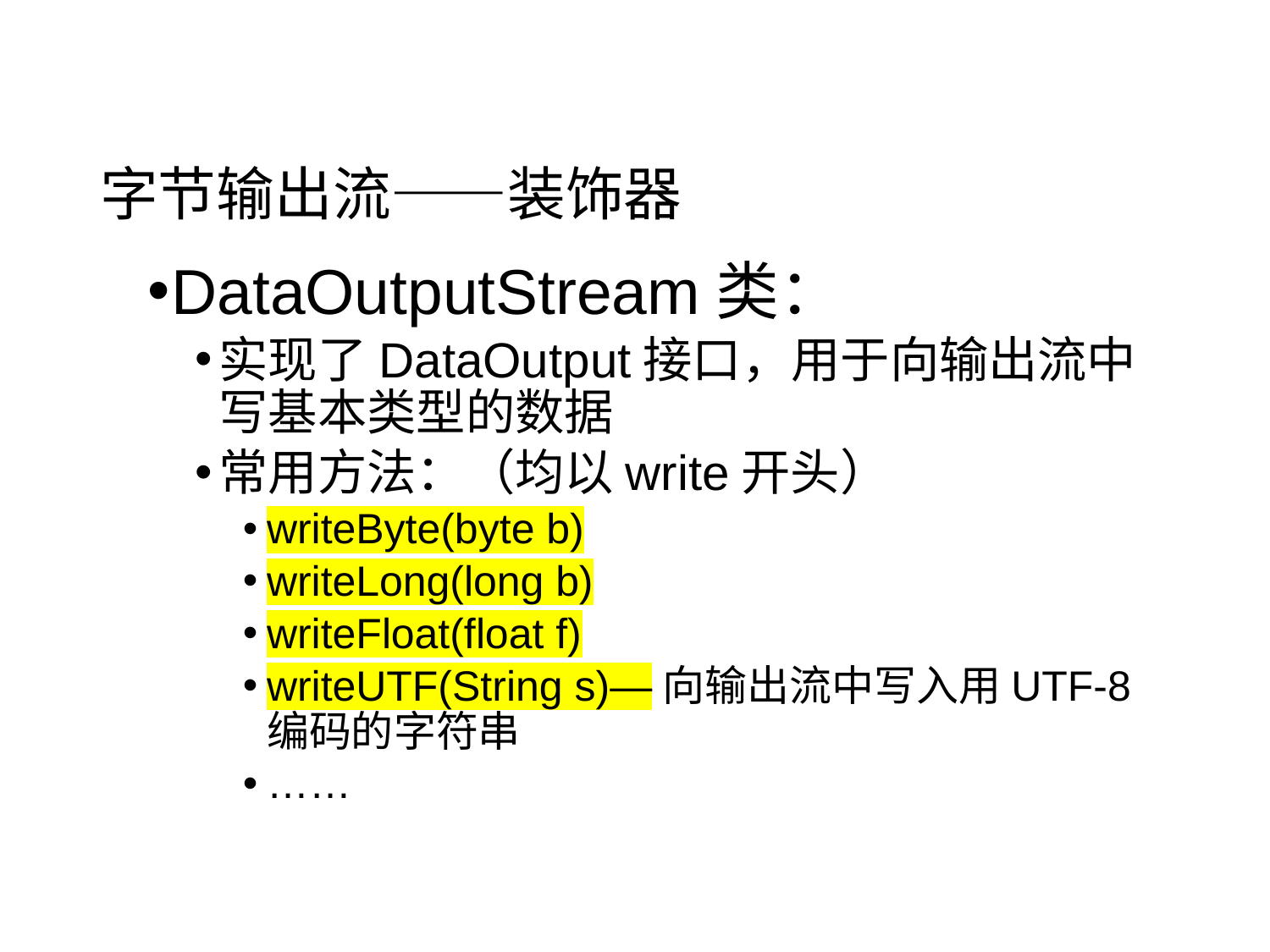

# 字节输出流——装饰器
DataOutputStream类：
实现了DataOutput接口，用于向输出流中写基本类型的数据
常用方法：（均以write开头）
writeByte(byte b)
writeLong(long b)
writeFloat(float f)
writeUTF(String s)—向输出流中写入用UTF-8编码的字符串
……